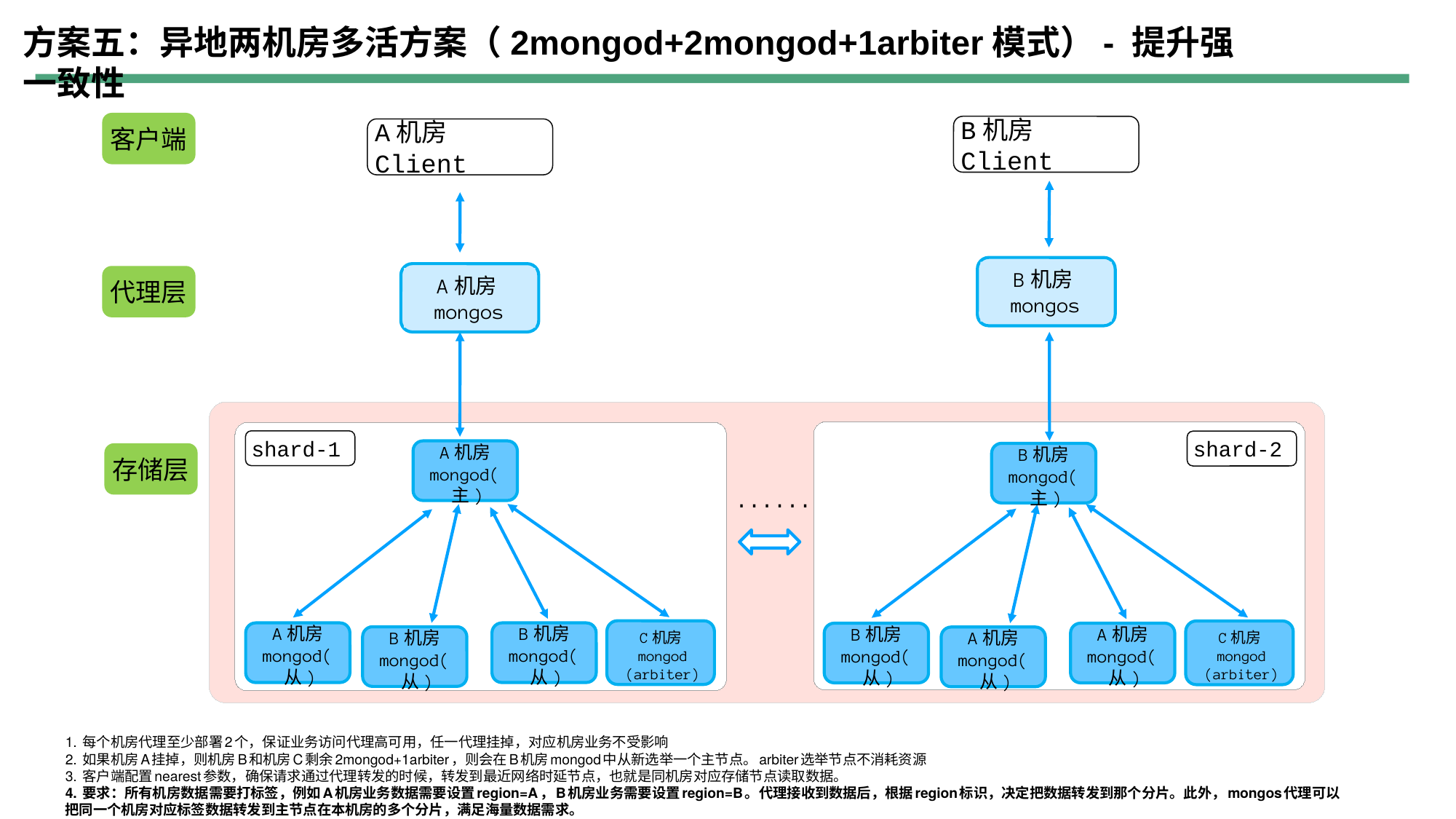

方案五：异地两机房多活方案（2mongod+2mongod+1arbiter模式）- 提升强一致性

客户端

B机房Client

A机房Client
...

B机房mongos

A机房mongos

代理层
...
...

shard-1

shard-2

A机房  mongod(主)

B机房  mongod(主)

存储层
 ......

C机房  mongod
(arbiter)

C机房  mongod
(arbiter)

A机房  mongod(从)

B机房  mongod(从)

B机房  mongod(从)

A机房  mongod(从)

B机房  mongod(从)

A机房  mongod(从)
1. 每个机房代理至少部署2个，保证业务访问代理高可用，任一代理挂掉，对应机房业务不受影响
2. 如果机房A挂掉，则机房B和机房C剩余2mongod+1arbiter，则会在B机房mongod中从新选举一个主节点。arbiter选举节点不消耗资源
3. 客户端配置nearest参数，确保请求通过代理转发的时候，转发到最近网络时延节点，也就是同机房对应存储节点读取数据。
4. 要求：所有机房数据需要打标签，例如A机房业务数据需要设置region=A，B机房业务需要设置region=B。代理接收到数据后，根据region标识，决定把数据转发到那个分片。此外，mongos代理可以把同一个机房对应标签数据转发到主节点在本机房的多个分片，满足海量数据需求。
5. writeConcern写，配置w:2，确保写2个节点成功后才返回客户端，由于同机房有2个节点，所以不存在跨机房写。注意: 如果w:majority, 或者w>2，则这里存在跨机房写